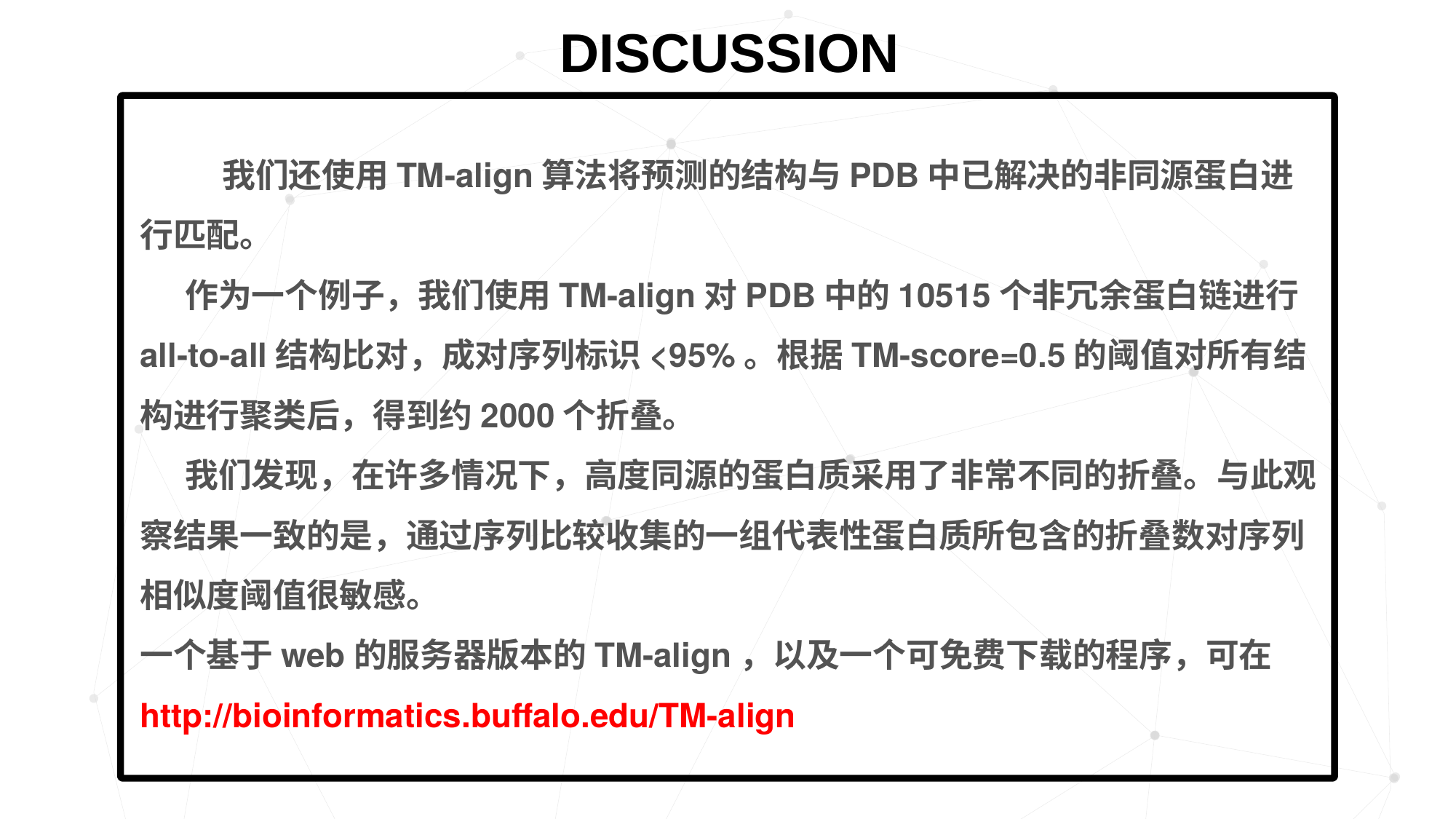

DISCUSSION

        我们还使用TM-align算法将预测的结构与PDB中已解决的非同源蛋白进行匹配。
    作为一个例子，我们使用TM-align对PDB中的10515个非冗余蛋白链进行all-to-all结构比对，成对序列标识<95%。根据TM-score=0.5的阈值对所有结构进行聚类后，得到约2000个折叠。
    我们发现，在许多情况下，高度同源的蛋白质采用了非常不同的折叠。与此观察结果一致的是，通过序列比较收集的一组代表性蛋白质所包含的折叠数对序列相似度阈值很敏感。
一个基于web的服务器版本的TM-align，以及一个可免费下载的程序，可在 http://bioinformatics.buffalo.edu/TM-align